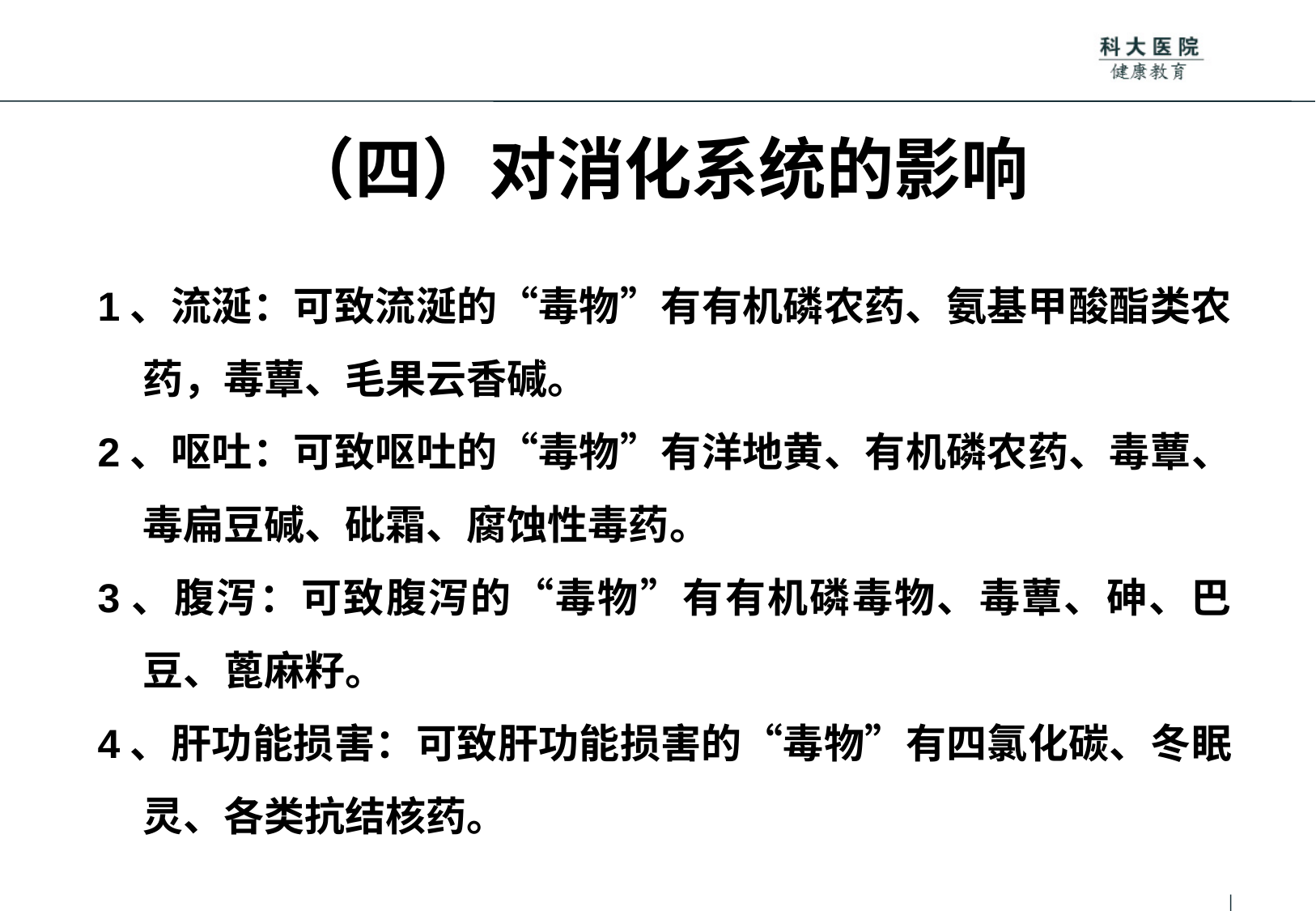

# （四）对消化系统的影响
1、流涎：可致流涎的“毒物”有有机磷农药、氨基甲酸酯类农药，毒蕈、毛果云香碱。
2、呕吐：可致呕吐的“毒物”有洋地黄、有机磷农药、毒蕈、毒扁豆碱、砒霜、腐蚀性毒药。
3、腹泻：可致腹泻的“毒物”有有机磷毒物、毒蕈、砷、巴豆、蓖麻籽。
4、肝功能损害：可致肝功能损害的“毒物”有四氯化碳、冬眠灵、各类抗结核药。